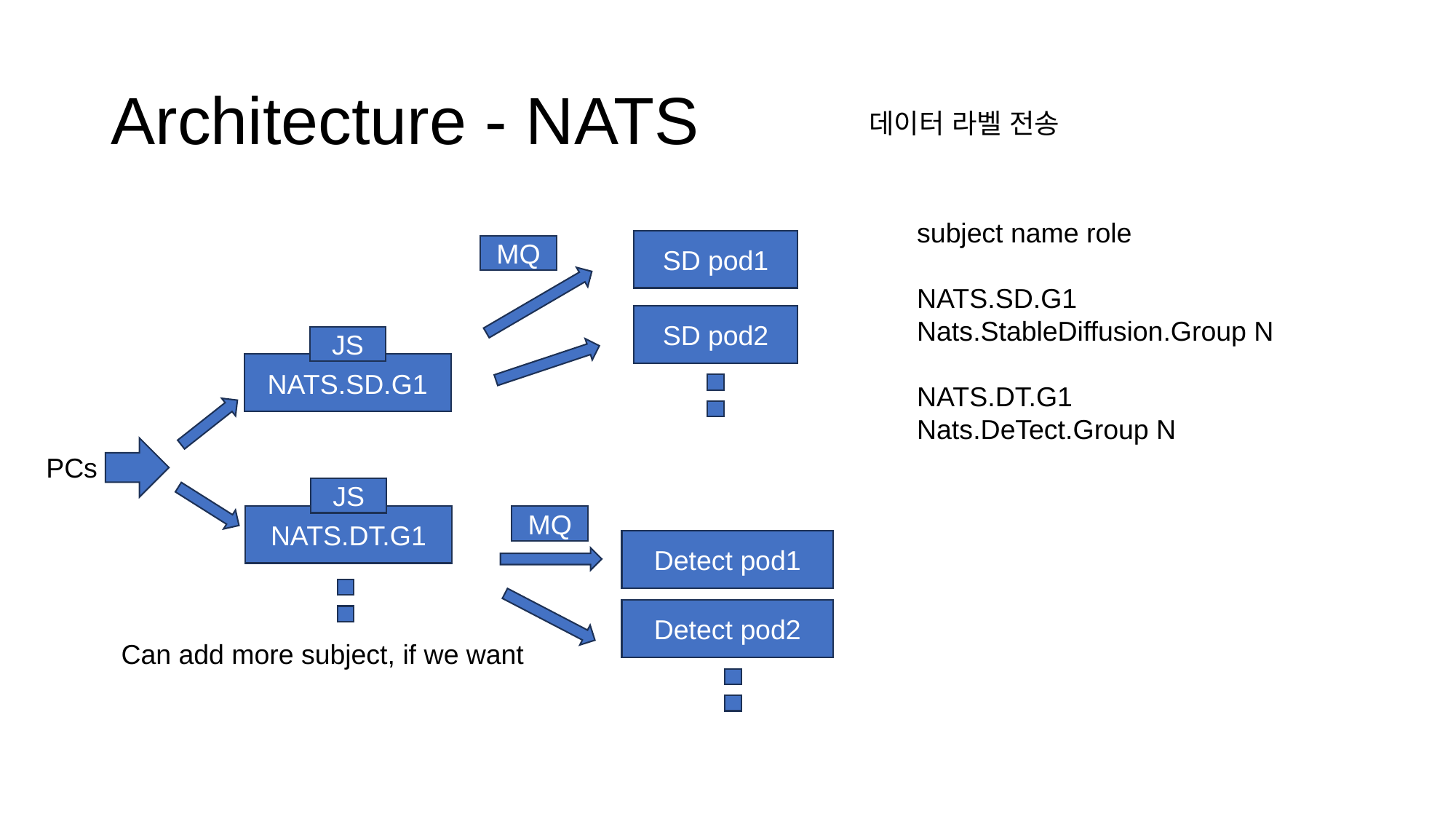

# Architecture - NATS
데이터 라벨 전송
subject name role

NATS.SD.G1
Nats.StableDiffusion.Group N

NATS.DT.G1
Nats.DeTect.Group N
SD pod1
MQ

SD pod2
JS

NATS.SD.G1

PCs
JS

NATS.DT.G1
MQ
Detect pod1

Detect pod2

Can add more subject, if we want